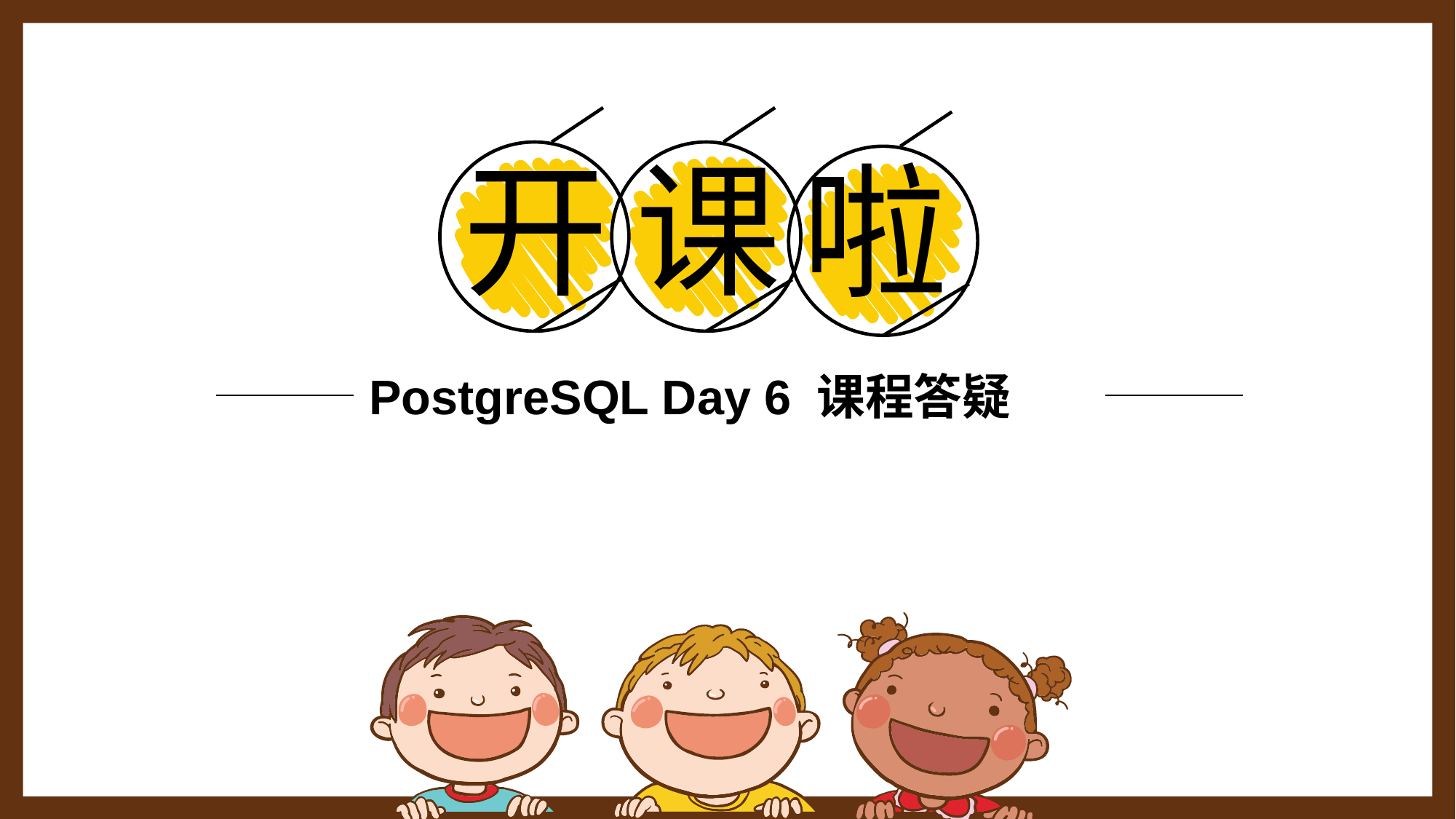

开
课
啦

PostgreSQL Day 6 课程答疑